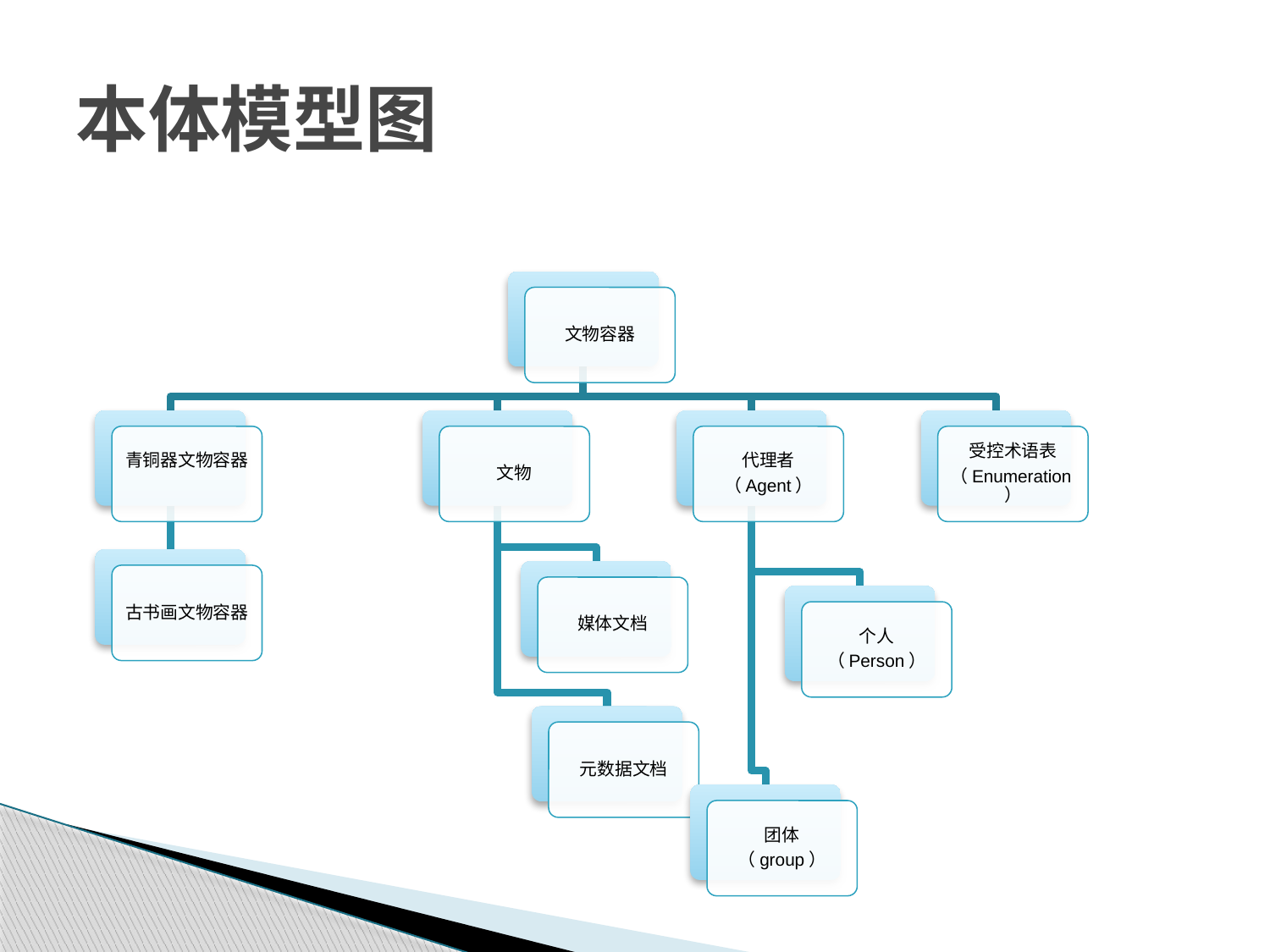

文物容器
青铜器文物容器

古书画文物容器
文物
媒体文档
元数据文档
代理者
（Agent）
个人
（Person）
团体
（group）
受控术语表
（Enumeration）
# 本体模型图